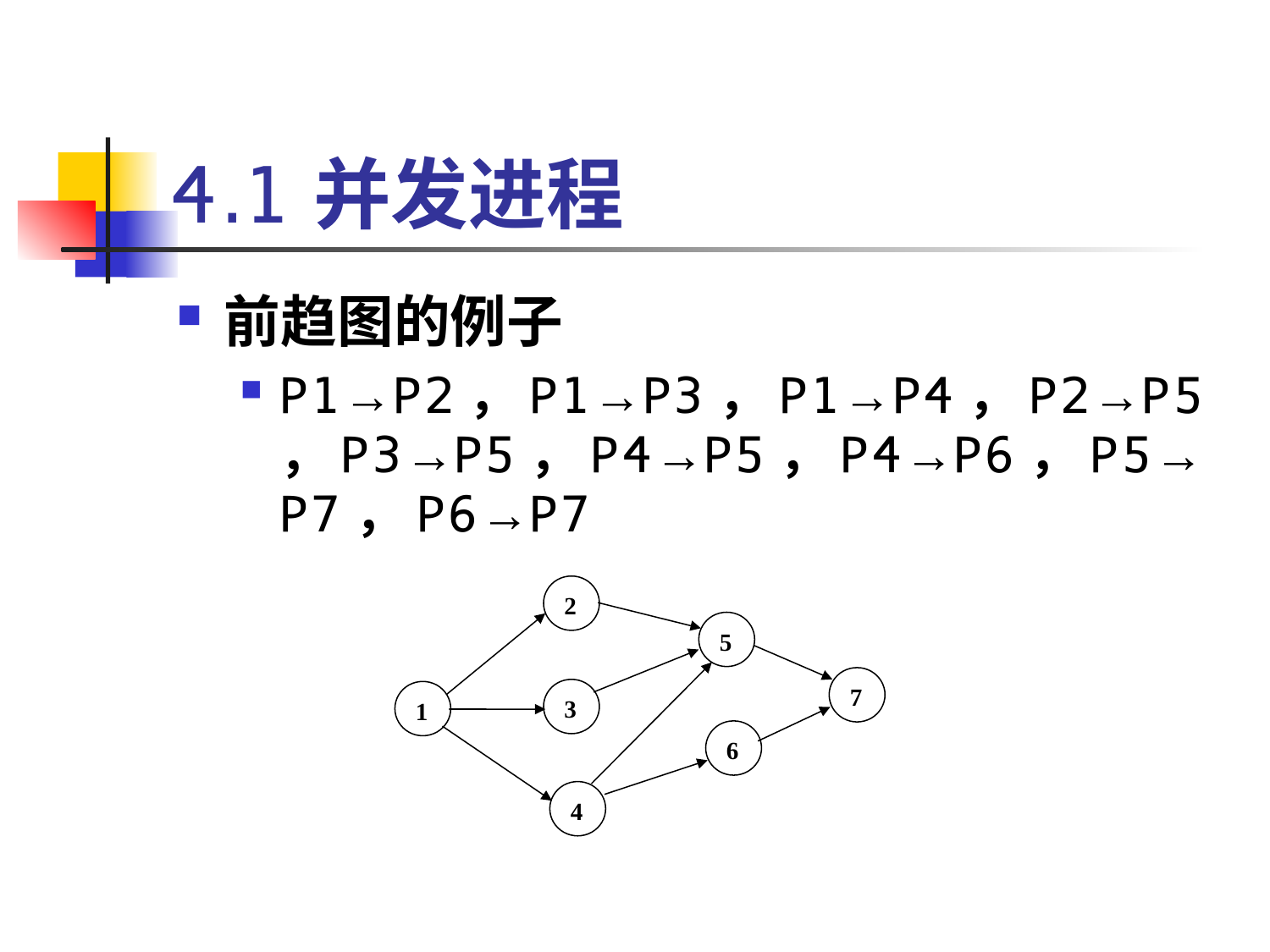

# 4.1并发进程
前趋图的例子
P1→P2，P1→P3，P1→P4，P2→P5，P3→P5，P4→P5，P4→P6，P5→P7，P6→P7
2

5

7
3
1

6

4